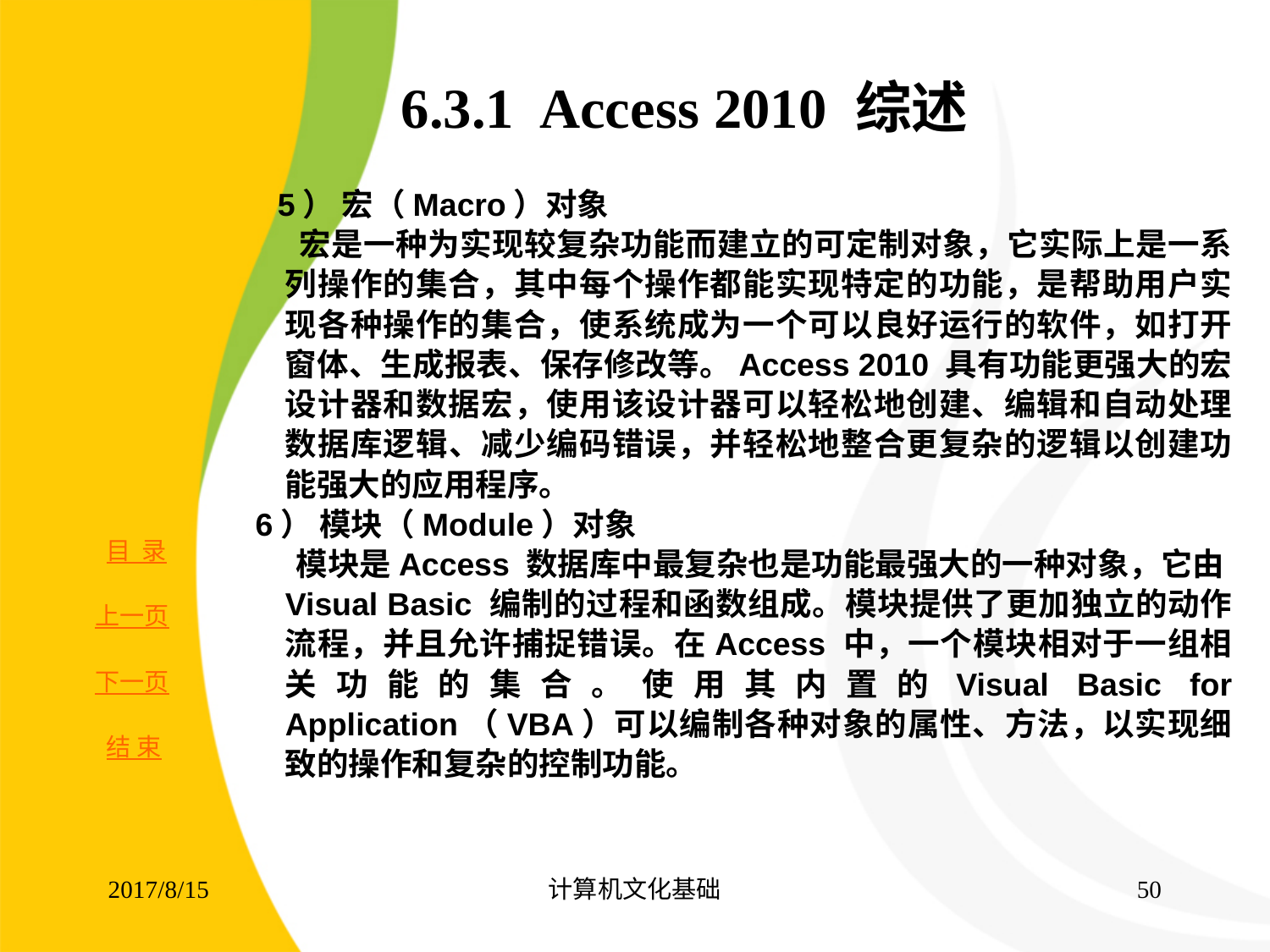

# 6.3.1  Access 2010 综述
      5） 宏（Macro）对象
       宏是一种为实现较复杂功能而建立的可定制对象，它实际上是一系列操作的集合，其中每个操作都能实现特定的功能，是帮助用户实现各种操作的集合，使系统成为一个可以良好运行的软件，如打开窗体、生成报表、保存修改等。Access 2010 具有功能更强大的宏设计器和数据宏，使用该设计器可以轻松地创建、编辑和自动处理数据库逻辑、减少编码错误，并轻松地整合更复杂的逻辑以创建功能强大的应用程序。
  6） 模块（Module）对象
       模块是Access 数据库中最复杂也是功能最强大的一种对象，它由Visual Basic 编制的过程和函数组成。模块提供了更加独立的动作流程，并且允许捕捉错误。在Access 中，一个模块相对于一组相关功能的集合。使用其内置的Visual Basic for Application（VBA）可以编制各种对象的属性、方法，以实现细致的操作和复杂的控制功能。
2017/8/15
计算机文化基础
50